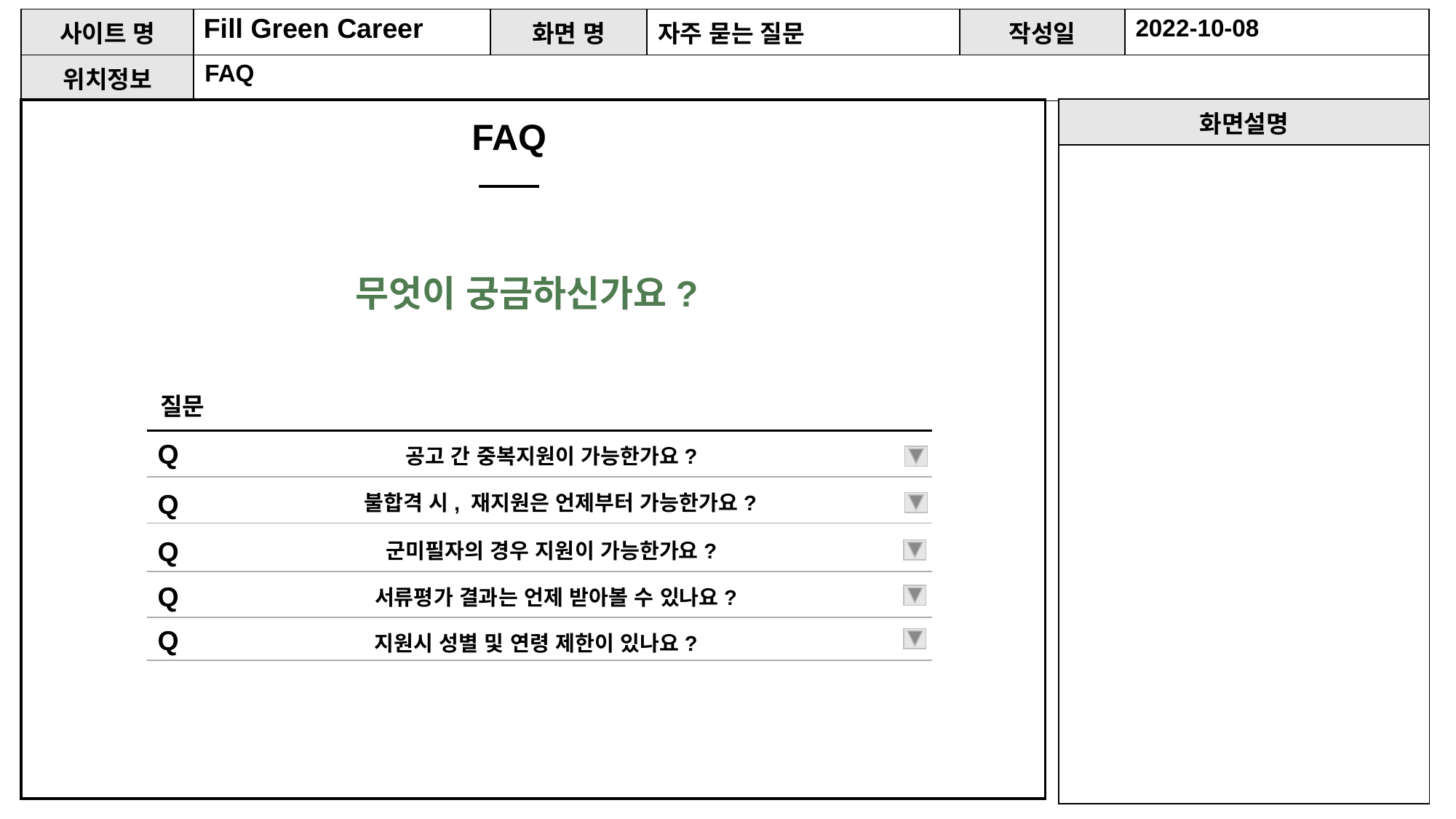

Fill Green Career
| 사이트 명 | PURMEE SEARCH | 화면 명 | 자주 묻는 질문 | 작성일 | 2022-10-08 |
| --- | --- | --- | --- | --- | --- |
| 위치정보 | FAQ |  |  |  |  |

| 화면설명 |
| --- |
|  |

FAQ
무엇이 궁금하신가요?
질문
Q
공고 간 중복지원이 가능한가요?

Q
불합격 시, 재지원은 언제부터 가능한가요?

Q
군미필자의 경우 지원이 가능한가요?

Q
서류평가 결과는 언제 받아볼 수 있나요?

Q
지원시 성별 및 연령 제한이 있나요?